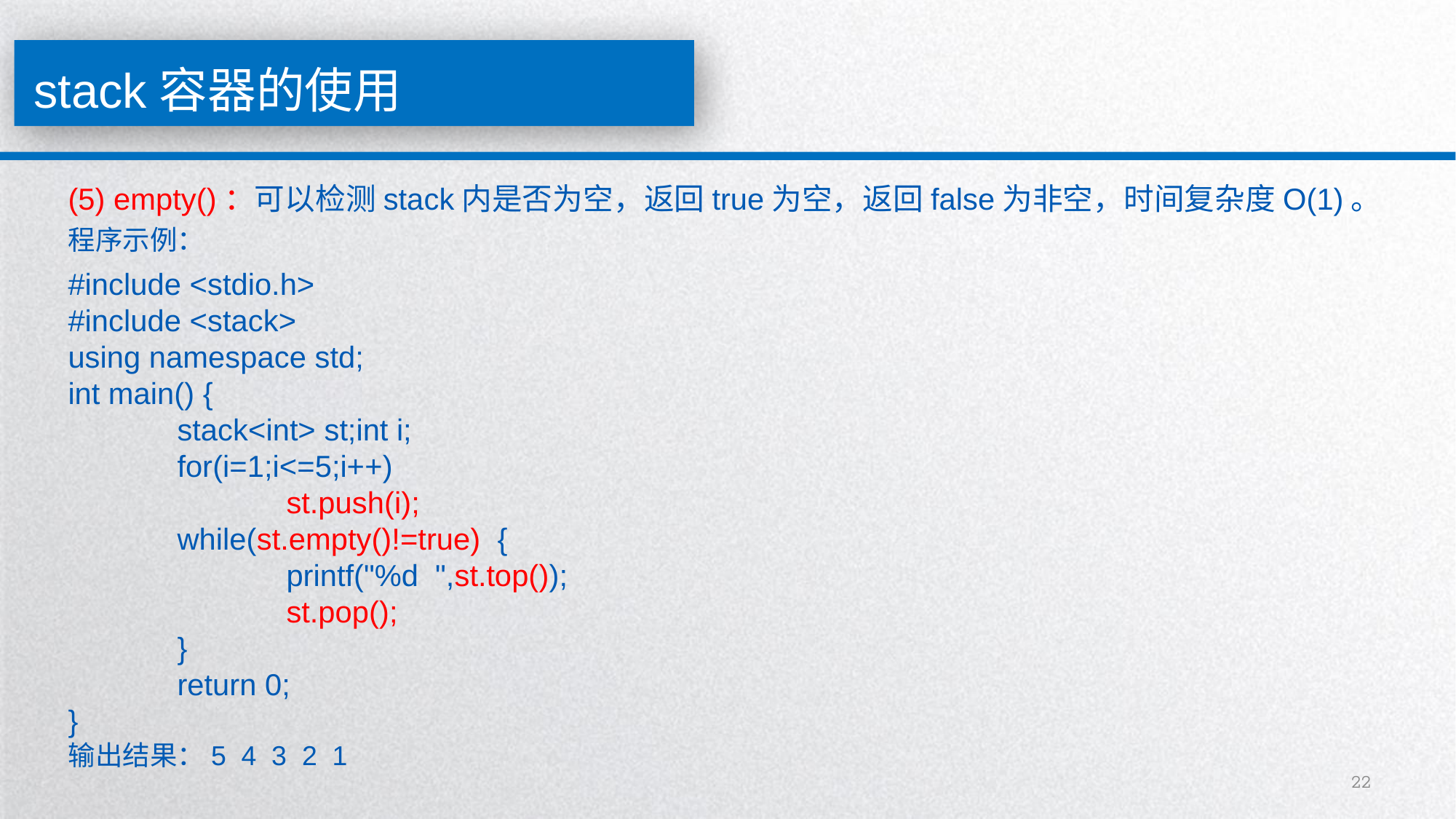

stack容器的使用
(5) empty()：可以检测stack内是否为空，返回true为空，返回false为非空，时间复杂度O(1)。
程序示例：
#include <stdio.h>
#include <stack>
using namespace std;
int main() {
	stack<int> st;int i;
	for(i=1;i<=5;i++)
		st.push(i);
   	while(st.empty()!=true)  {
		printf("%d  ",st.top());
		st.pop();
	}
	return 0;
}
输出结果：5  4  3  2  1
22